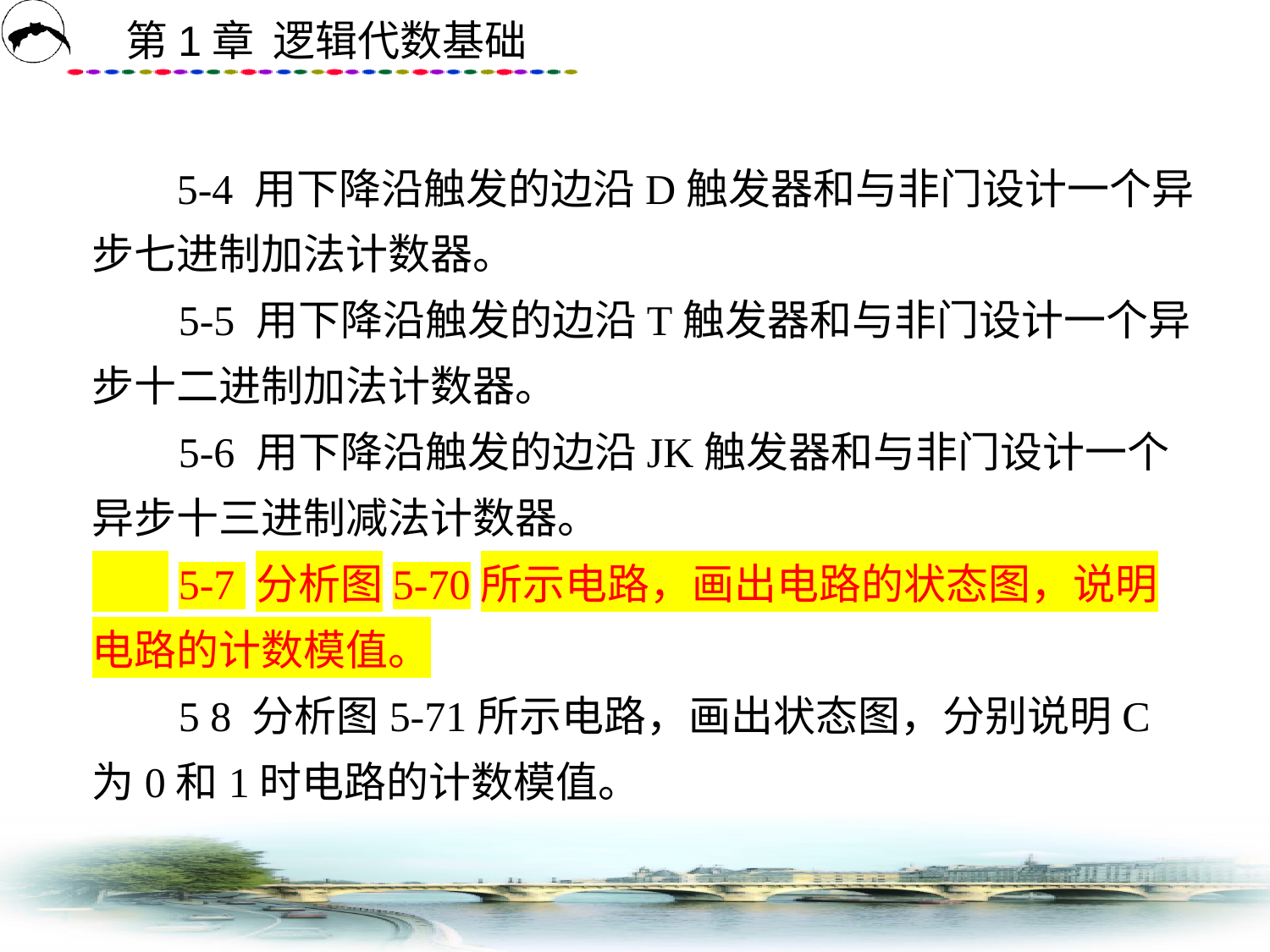

# 5-4 用下降沿触发的边沿D触发器和与非门设计一个异步七进制加法计数器。 5-5 用下降沿触发的边沿T触发器和与非门设计一个异步十二进制加法计数器。 5-6 用下降沿触发的边沿JK触发器和与非门设计一个异步十三进制减法计数器。 5-7 分析图5-70所示电路，画出电路的状态图，说明电路的计数模值。 5 8 分析图5-71所示电路，画出状态图，分别说明C 为0和1时电路的计数模值。